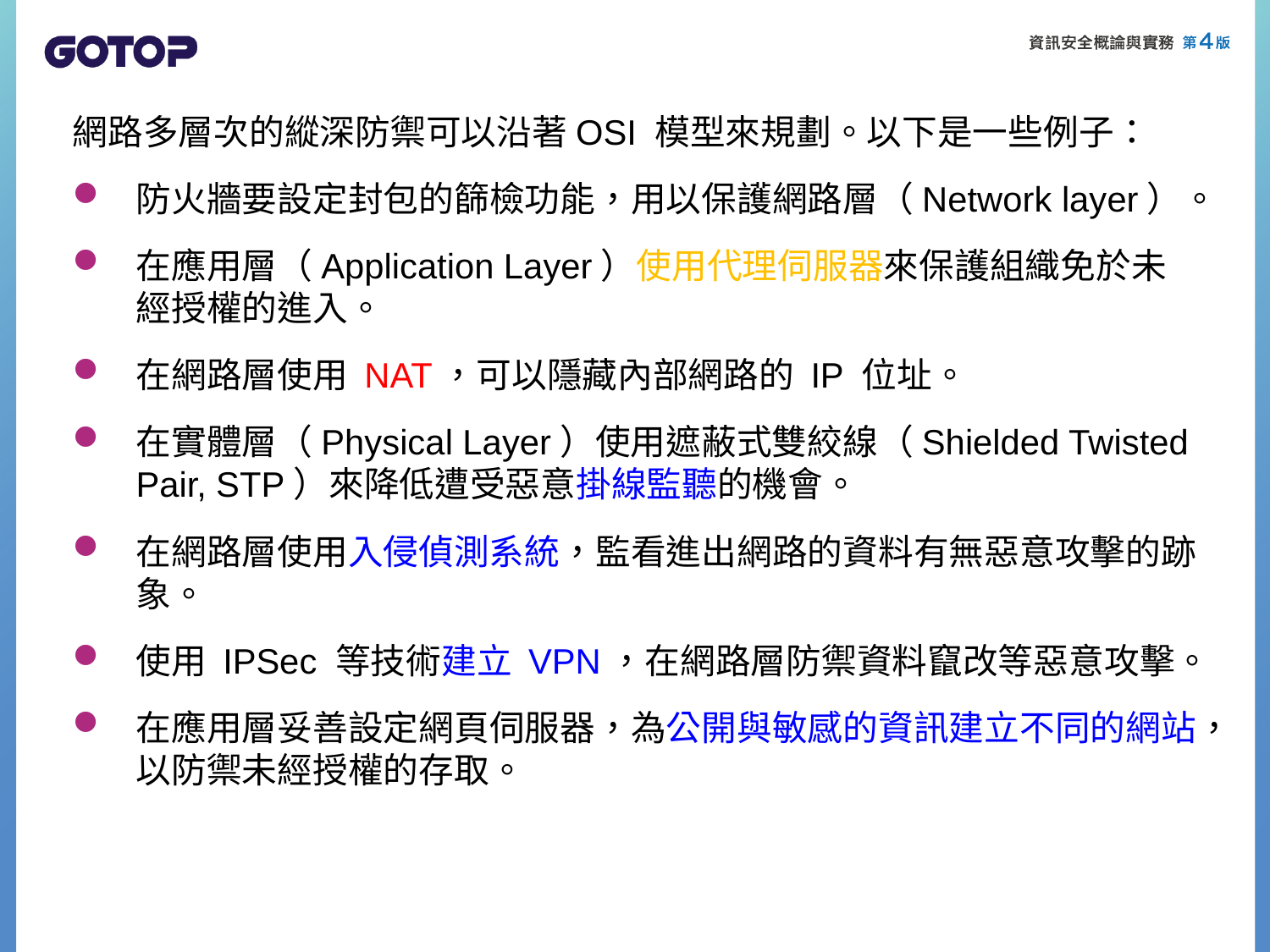

網路多層次的縱深防禦可以沿著OSI 模型來規劃。以下是一些例子：
防火牆要設定封包的篩檢功能，用以保護網路層（Network layer）。
在應用層（Application Layer）使用代理伺服器來保護組織免於未經授權的進入。
在網路層使用 NAT，可以隱藏內部網路的 IP 位址。
在實體層（Physical Layer）使用遮蔽式雙絞線（Shielded Twisted Pair, STP）來降低遭受惡意掛線監聽的機會。
在網路層使用入侵偵測系統，監看進出網路的資料有無惡意攻擊的跡象。
使用 IPSec 等技術建立 VPN，在網路層防禦資料竄改等惡意攻擊。
在應用層妥善設定網頁伺服器，為公開與敏感的資訊建立不同的網站，以防禦未經授權的存取。